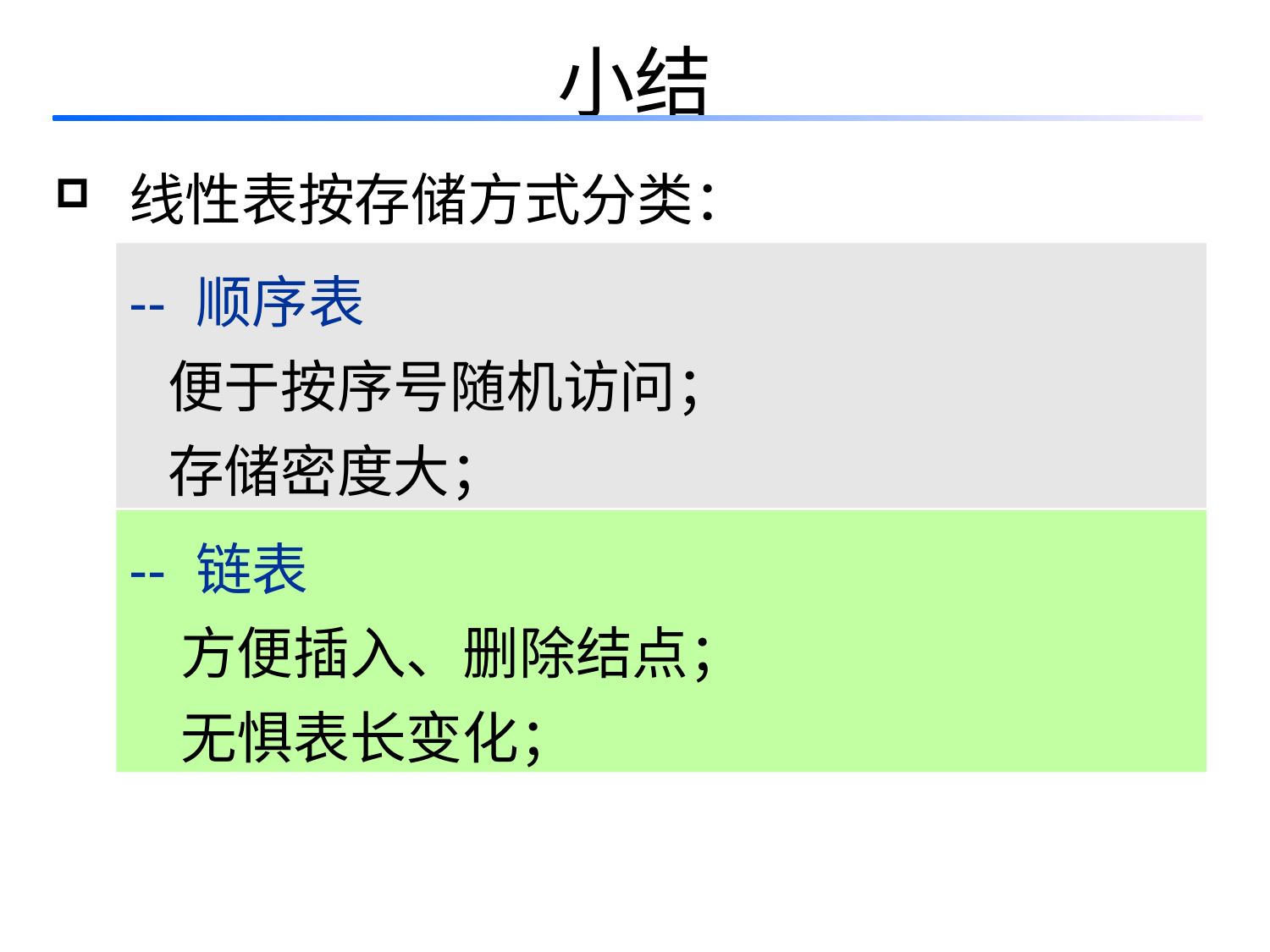

小结

 线性表按存储方式分类：
-- 顺序表
  便于按序号随机访问；
  存储密度大；
-- 链表
   方便插入、删除结点；
   无惧表长变化；